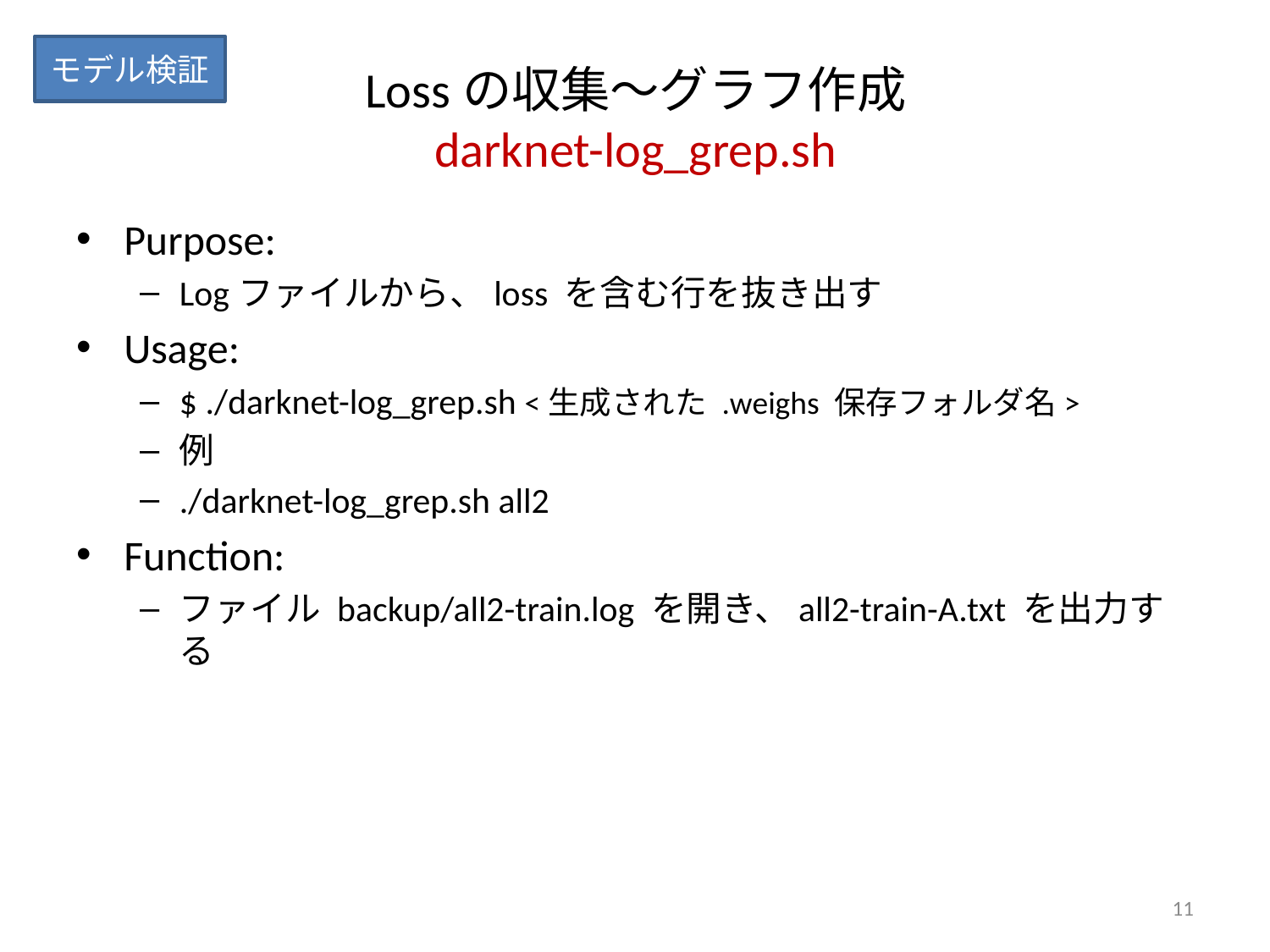

モデル検証
# Lossの収集～グラフ作成 darknet-log_grep.sh
Purpose:
Logファイルから、loss を含む行を抜き出す
Usage:
$ ./darknet-log_grep.sh <生成された .weighs 保存フォルダ名>
例
./darknet-log_grep.sh all2
Function:
ファイル backup/all2-train.log を開き、all2-train-A.txt を出力する

11